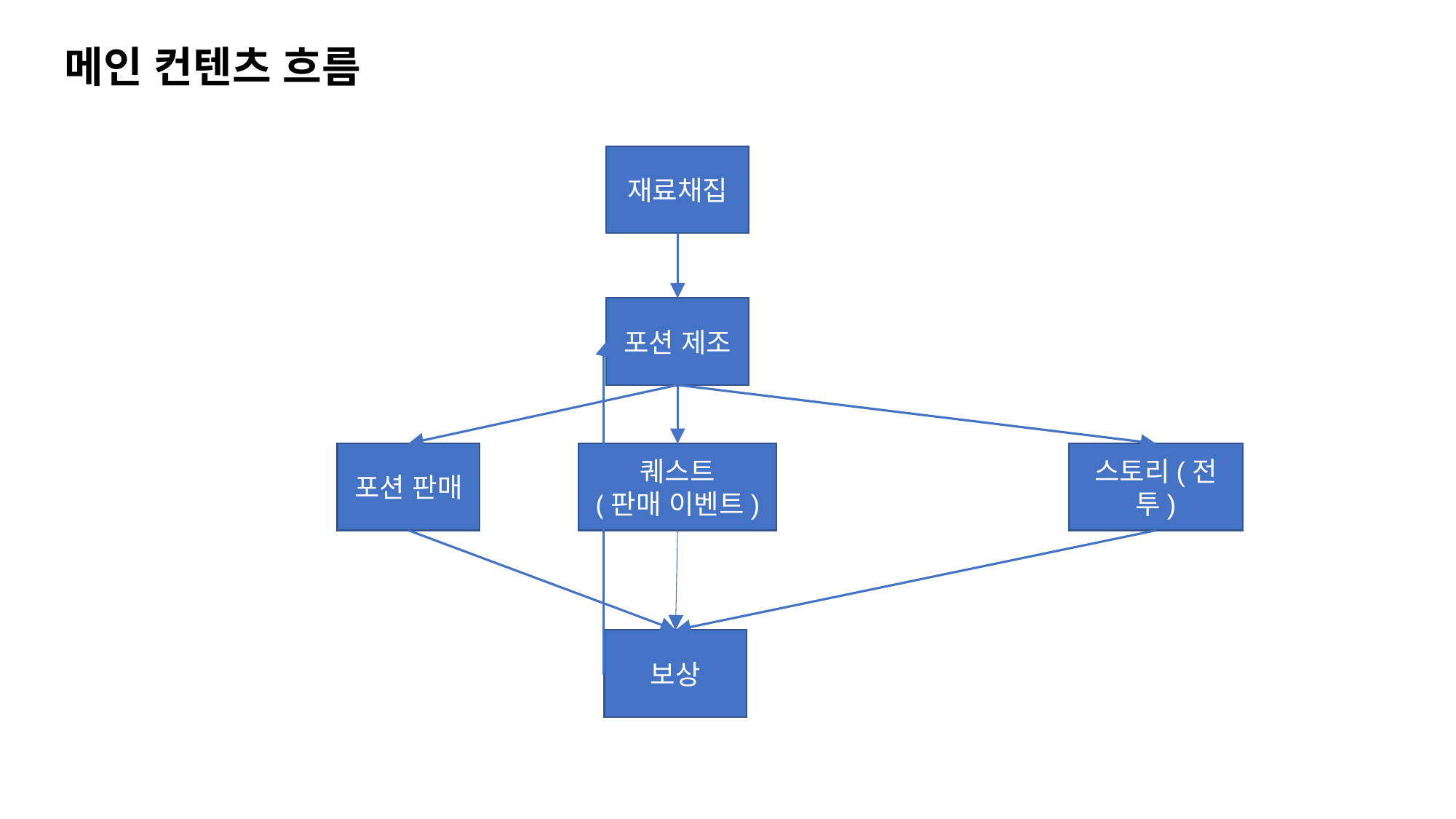

메인 컨텐츠 흐름
재료채집
포션 제조
포션 판매
퀘스트
(판매 이벤트)
스토리(전투)
보상